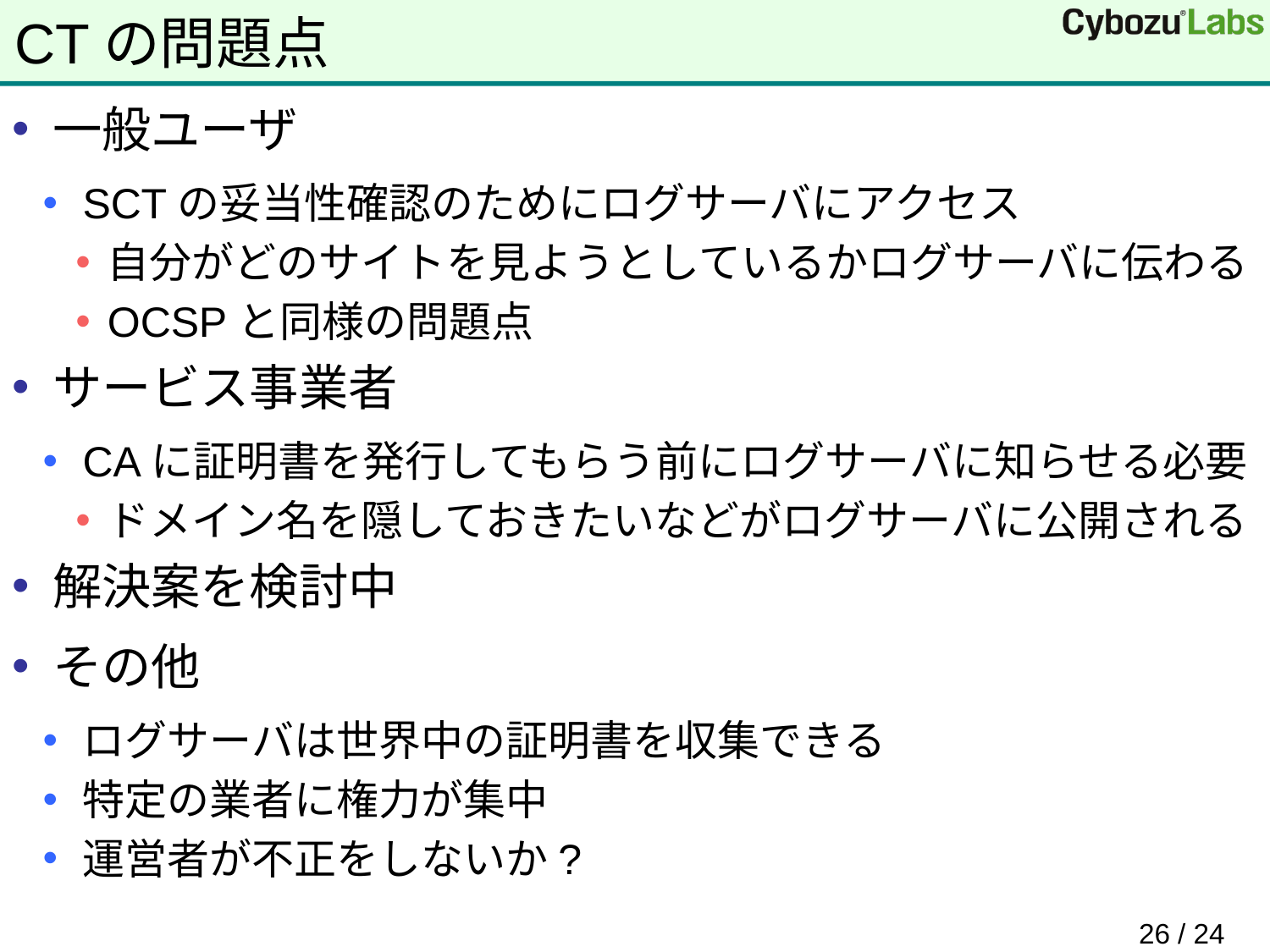

# CTの問題点
一般ユーザ
SCTの妥当性確認のためにログサーバにアクセス
自分がどのサイトを見ようとしているかログサーバに伝わる
OCSPと同様の問題点
サービス事業者
CAに証明書を発行してもらう前にログサーバに知らせる必要
ドメイン名を隠しておきたいなどがログサーバに公開される
解決案を検討中
その他
ログサーバは世界中の証明書を収集できる
特定の業者に権力が集中
運営者が不正をしないか?
    26 / 24